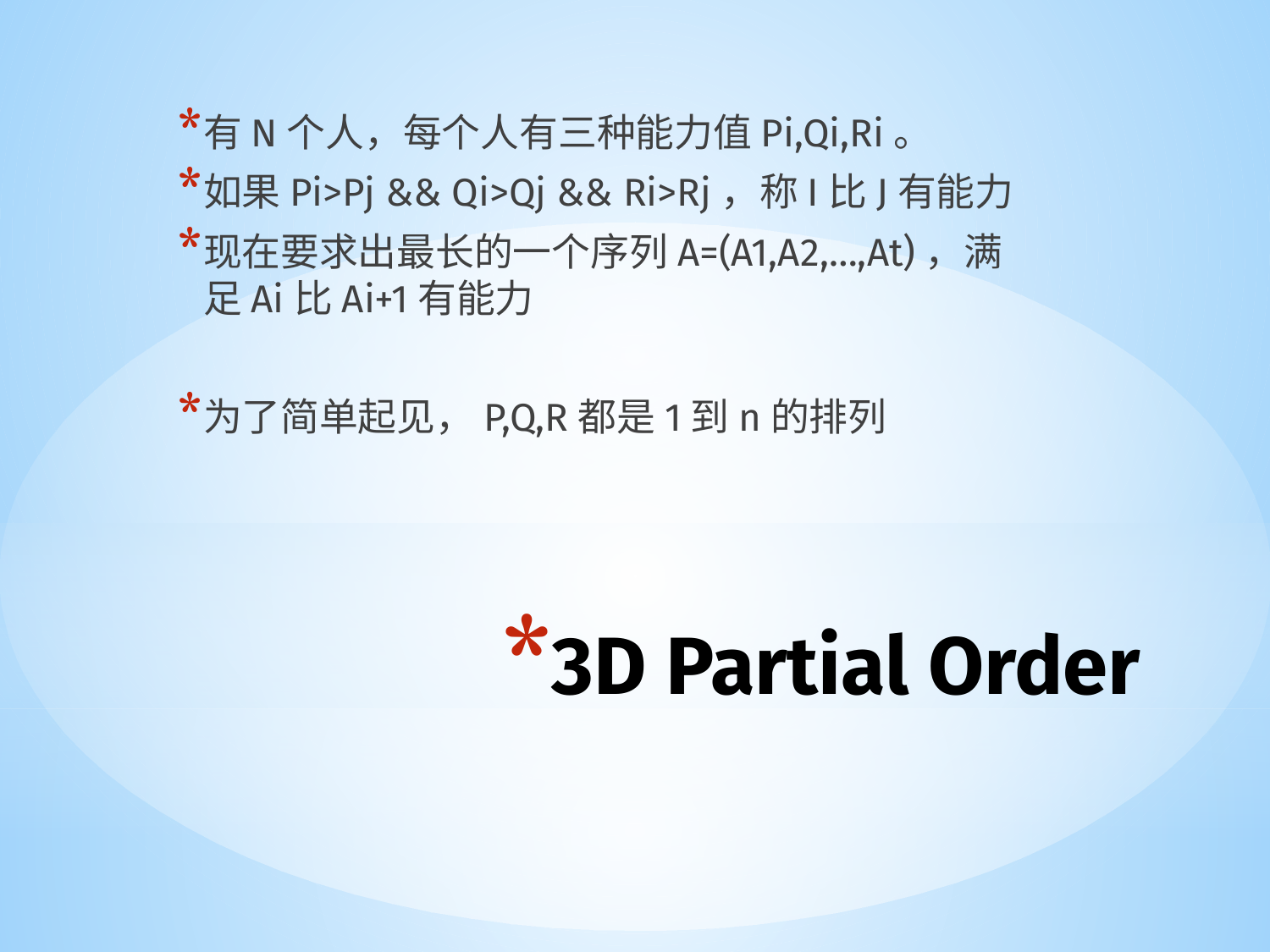

有N个人，每个人有三种能力值Pi,Qi,Ri。
如果Pi>Pj && Qi>Qj && Ri>Rj，称I比J有能力
现在要求出最长的一个序列A=(A1,A2,…,At)，满足Ai比Ai+1有能力

为了简单起见，P,Q,R都是1到n的排列
# 3D Partial Order